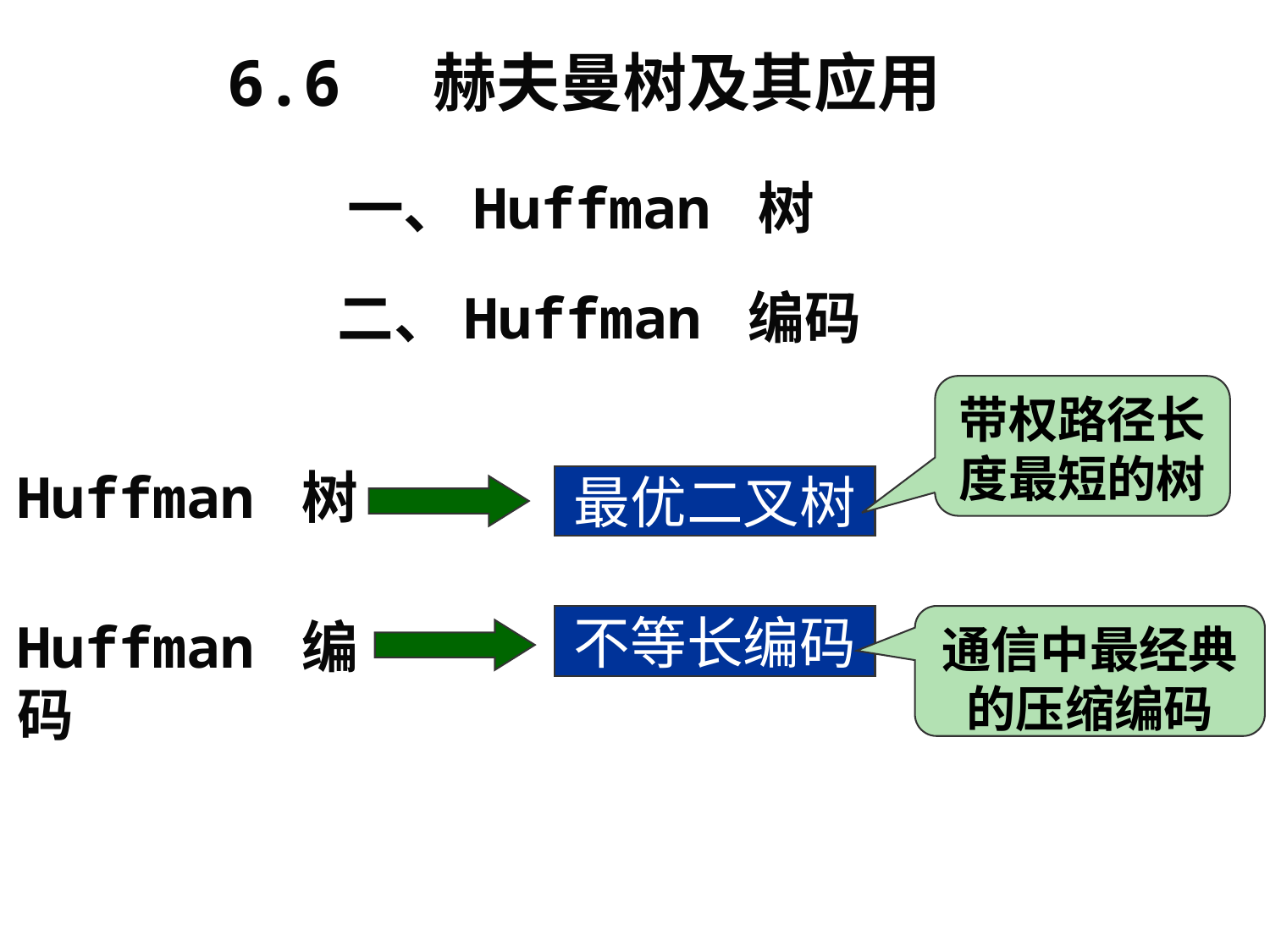

6.6  赫夫曼树及其应用
一、Huffman 树
二、Huffman 编码
带权路径长度最短的树
Huffman 树
最优二叉树

Huffman 编码
不等长编码
通信中最经典的压缩编码